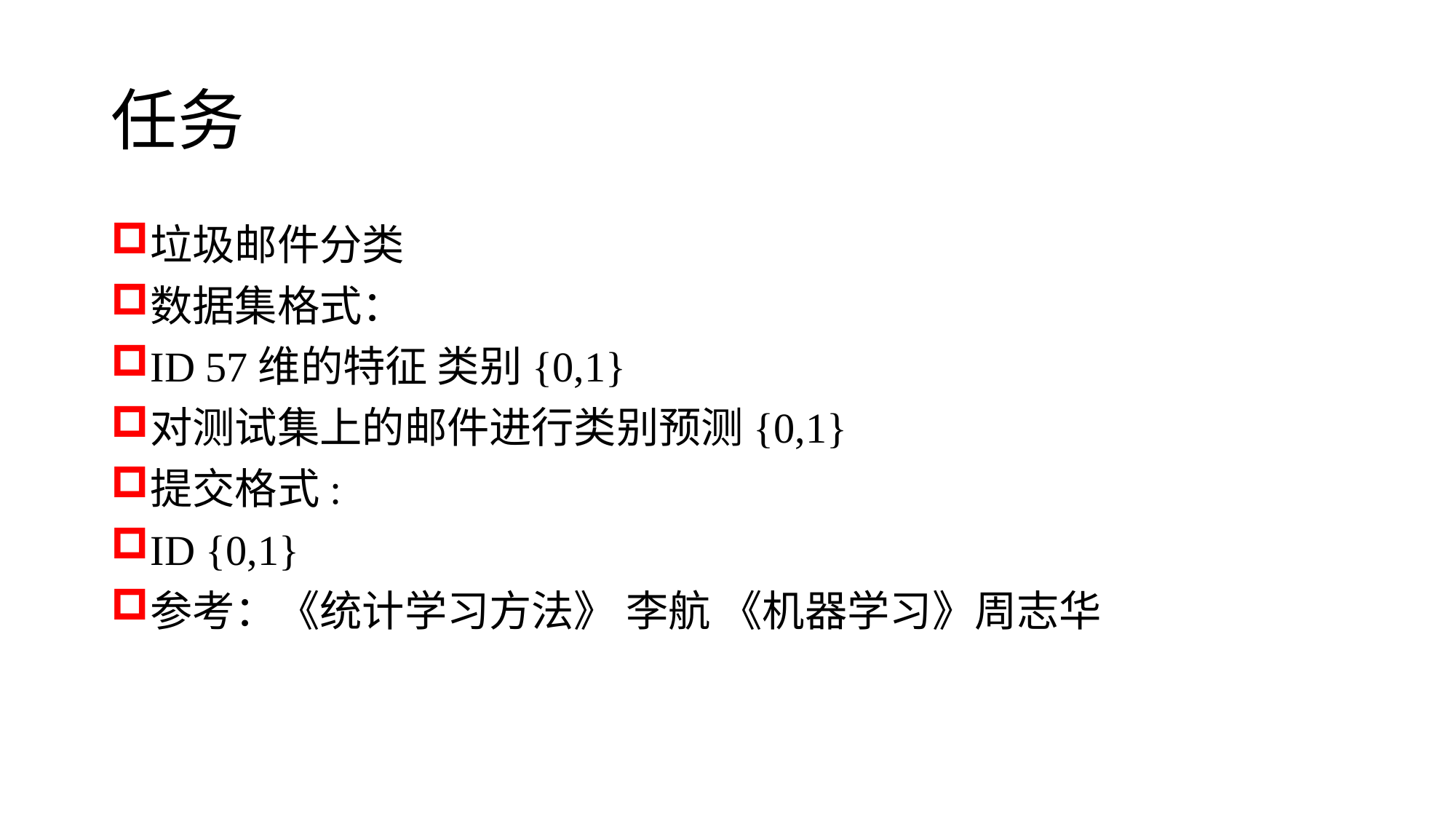

# 任务
垃圾邮件分类
数据集格式：
ID 57维的特征 类别{0,1}
对测试集上的邮件进行类别预测{0,1}
提交格式:
ID {0,1}
参考：《统计学习方法》 李航 《机器学习》周志华